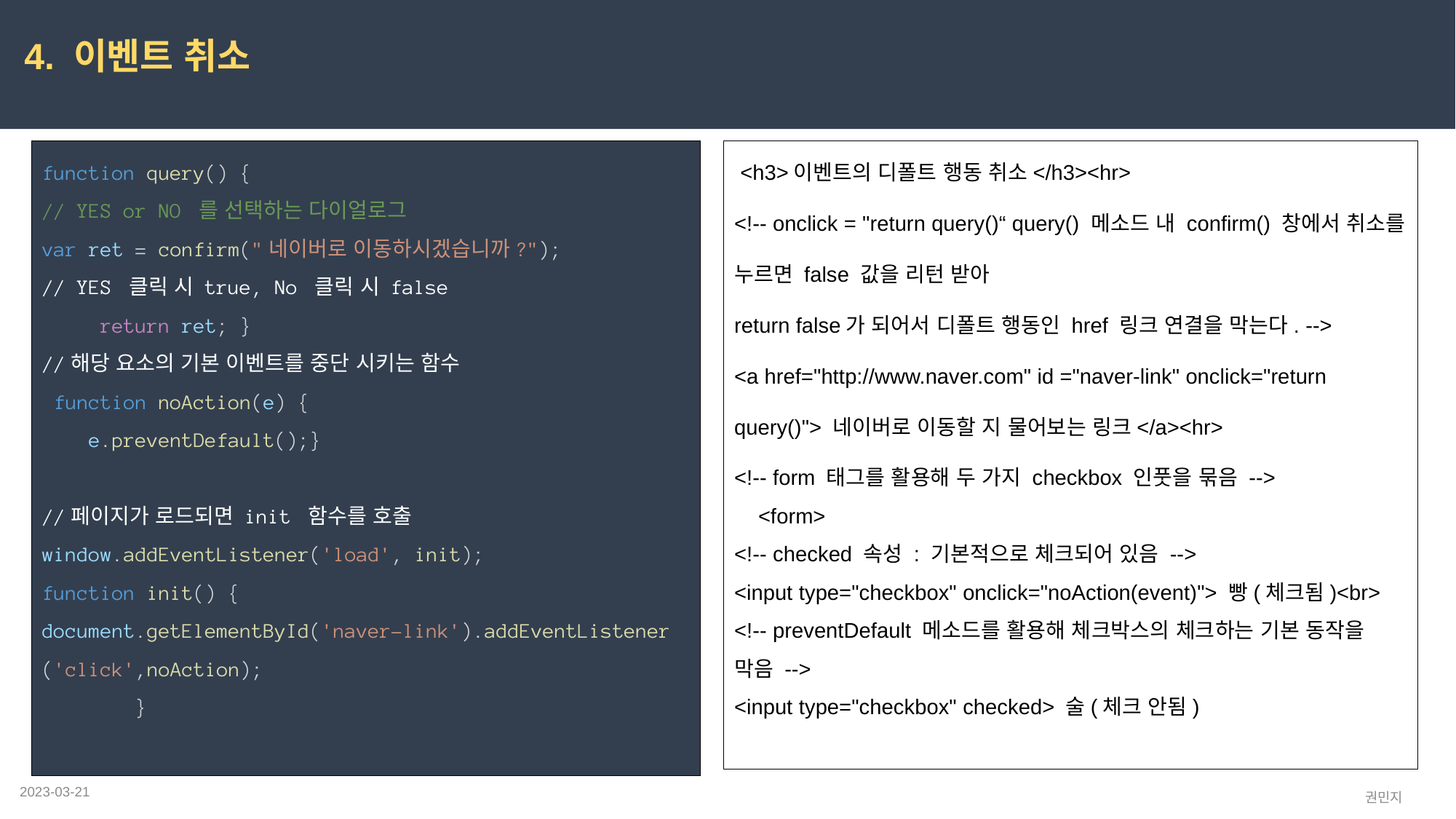

4. 이벤트 취소
function query() {
// YES or NO 를 선택하는 다이얼로그
var ret = confirm("네이버로 이동하시겠습니까?");
// YES 클릭 시 true, No 클릭 시 false
     return ret; }
//해당 요소의 기본 이벤트를 중단 시키는 함수
 function noAction(e) {
    e.preventDefault();}
//페이지가 로드되면 init 함수를 호출
window.addEventListener('load', init);
function init() {
document.getElementById('naver-link').addEventListener
('click',noAction);
        }
 <h3>이벤트의 디폴트 행동 취소</h3><hr>
<!-- onclick = "return query()“ query() 메소드 내 confirm() 창에서 취소를 누르면 false 값을 리턴 받아
return false가 되어서 디폴트 행동인 href 링크 연결을 막는다. -->
<a href="http://www.naver.com" id ="naver-link" onclick="return query()"> 네이버로 이동할 지 물어보는 링크</a><hr>
<!-- form 태그를 활용해 두 가지 checkbox 인풋을 묶음 -->
    <form>
<!-- checked 속성 : 기본적으로 체크되어 있음 -->
<input type="checkbox" onclick="noAction(event)"> 빵(체크됨)<br>
<!-- preventDefault 메소드를 활용해 체크박스의 체크하는 기본 동작을 막음 -->
<input type="checkbox" checked> 술(체크 안됨)
2023-03-21
권민지